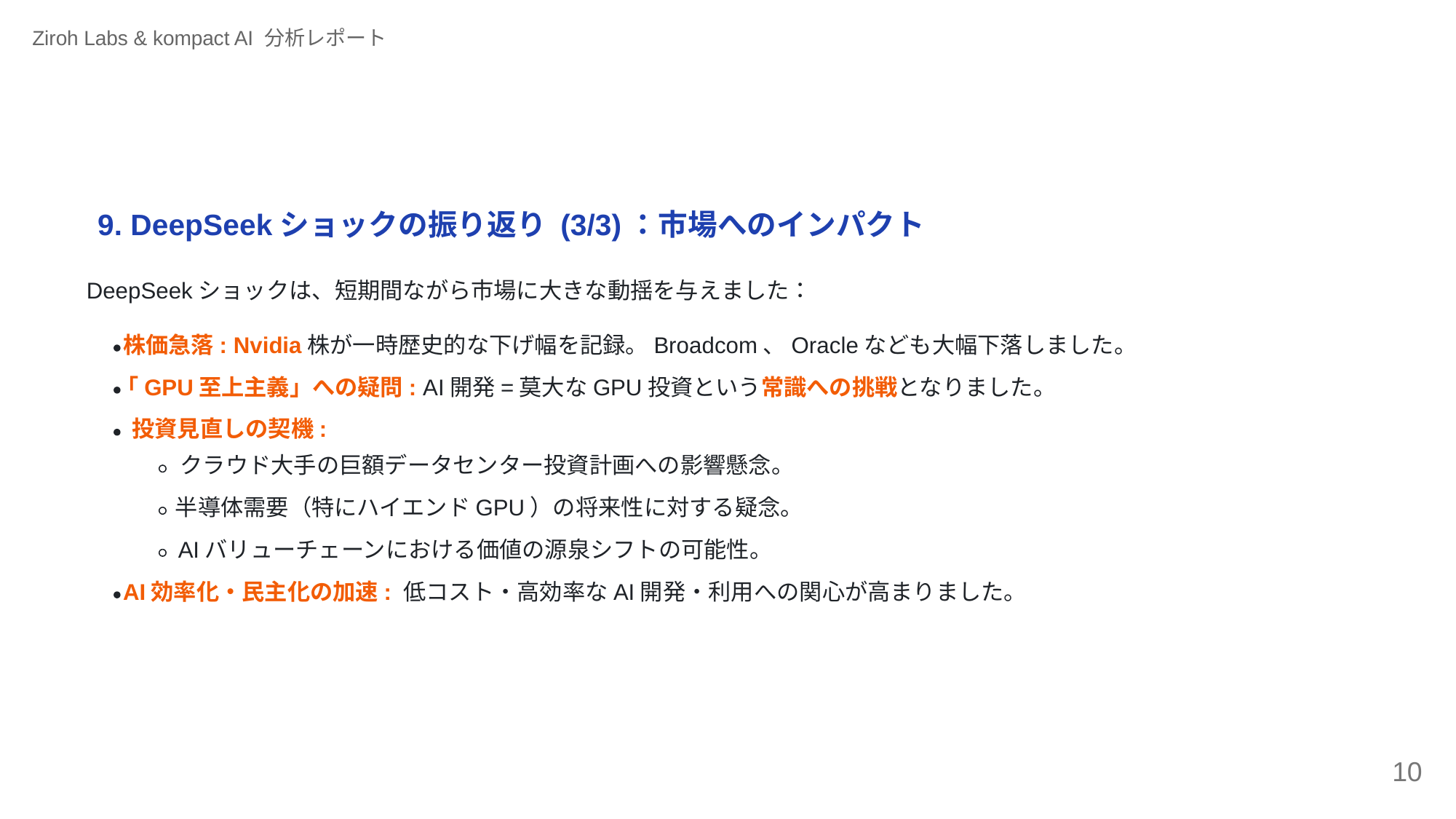

Ziroh Labs & kompact AI 分析レポート
9. DeepSeekショックの振り返り (3/3)：市場へのインパクト
DeepSeekショックは、短期間ながら市場に⼤きな動揺を与えました：
株価急落: Nvidia株が⼀時歴史的な下げ幅を記録。Broadcom、Oracleなども⼤幅下落しました。

「GPU⾄上主義」への疑問: AI開発=莫⼤なGPU投資という常識への挑戦となりました。

投資⾒直しの契機:

クラウド⼤⼿の巨額データセンター投資計画への影響懸念。

半導体需要（特にハイエンドGPU）の将来性に対する疑念。

AIバリューチェーンにおける価値の源泉シフトの可能性。

AI効率化・⺠主化の加速: 低コスト・⾼効率なAI開発・利⽤への関⼼が⾼まりました。

10